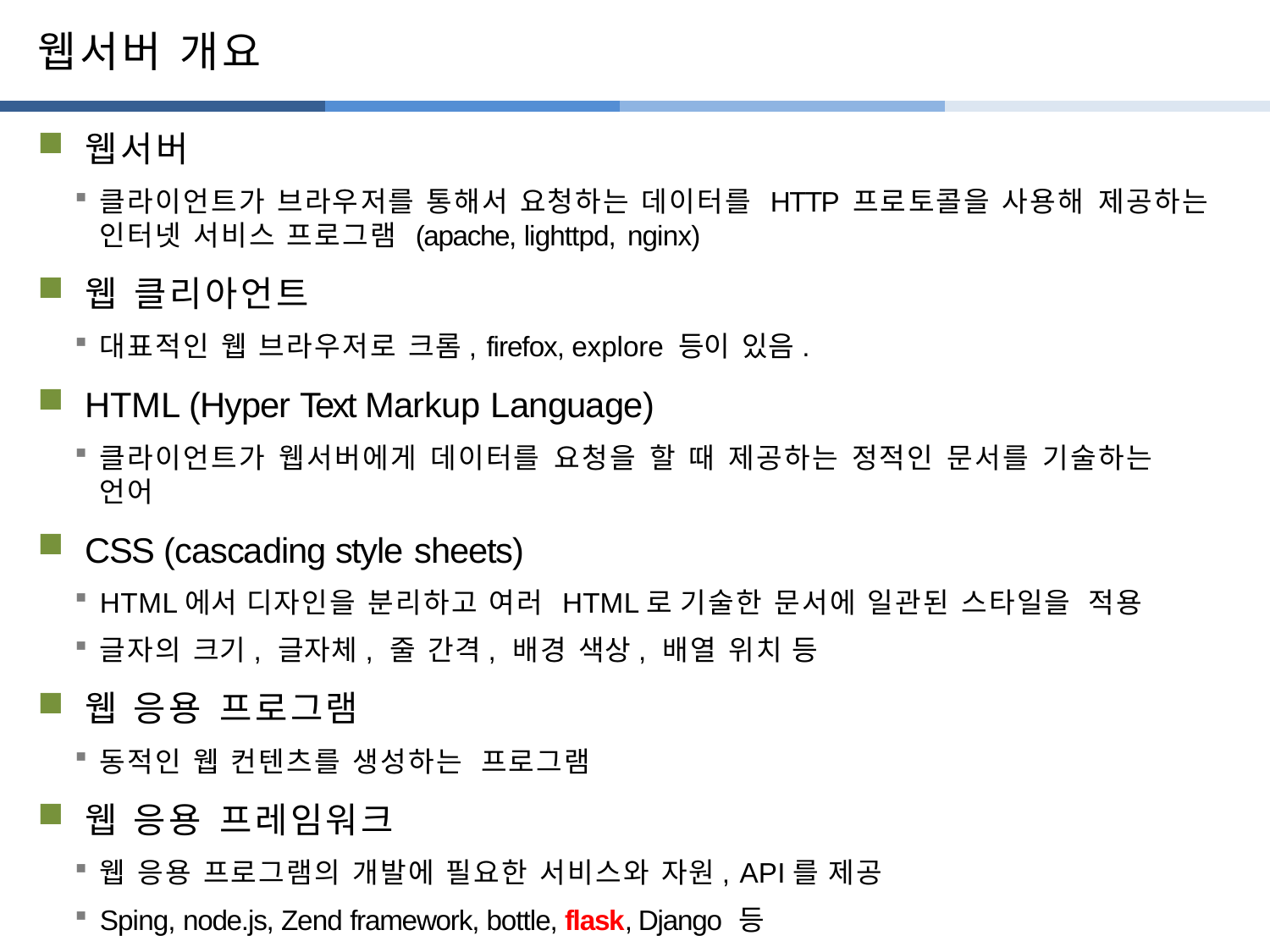

# 웹서버 개요
웹서버
클라이언트가 브라우저를 통해서 요청하는 데이터를 HTTP 프로토콜을 사용해 제공하는 인터넷 서비스 프로그램 (apache, lighttpd, nginx)
웹 클리아언트
대표적인 웹 브라우저로 크롬, firefox, explore 등이 있음.
HTML (Hyper Text Markup Language)
클라이언트가 웹서버에게 데이터를 요청을 할 때 제공하는 정적인 문서를 기술하는 언어
CSS (cascading style sheets)
HTML에서 디자인을 분리하고 여러 HTML로 기술한 문서에 일관된 스타일을 적용
글자의 크기, 글자체, 줄 간격, 배경 색상, 배열 위치 등
웹 응용 프로그램
동적인 웹 컨텐츠를 생성하는 프로그램
웹 응용 프레임워크
웹 응용 프로그램의 개발에 필요한 서비스와 자원, API를 제공
Sping, node.js, Zend framework, bottle, flask, Django 등